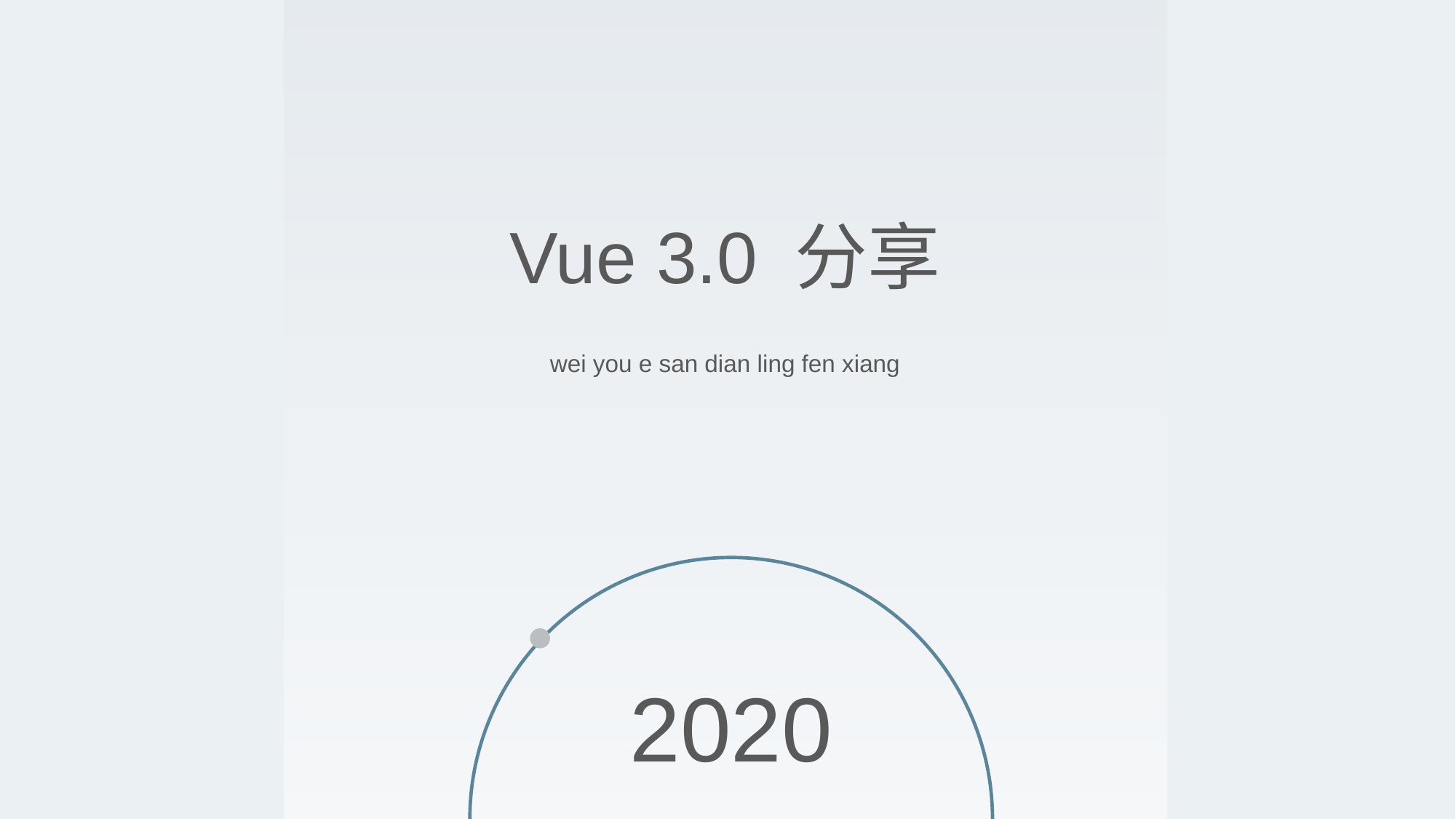

Vue 3.0 分享
wei you e san dian ling fen xiang

2020